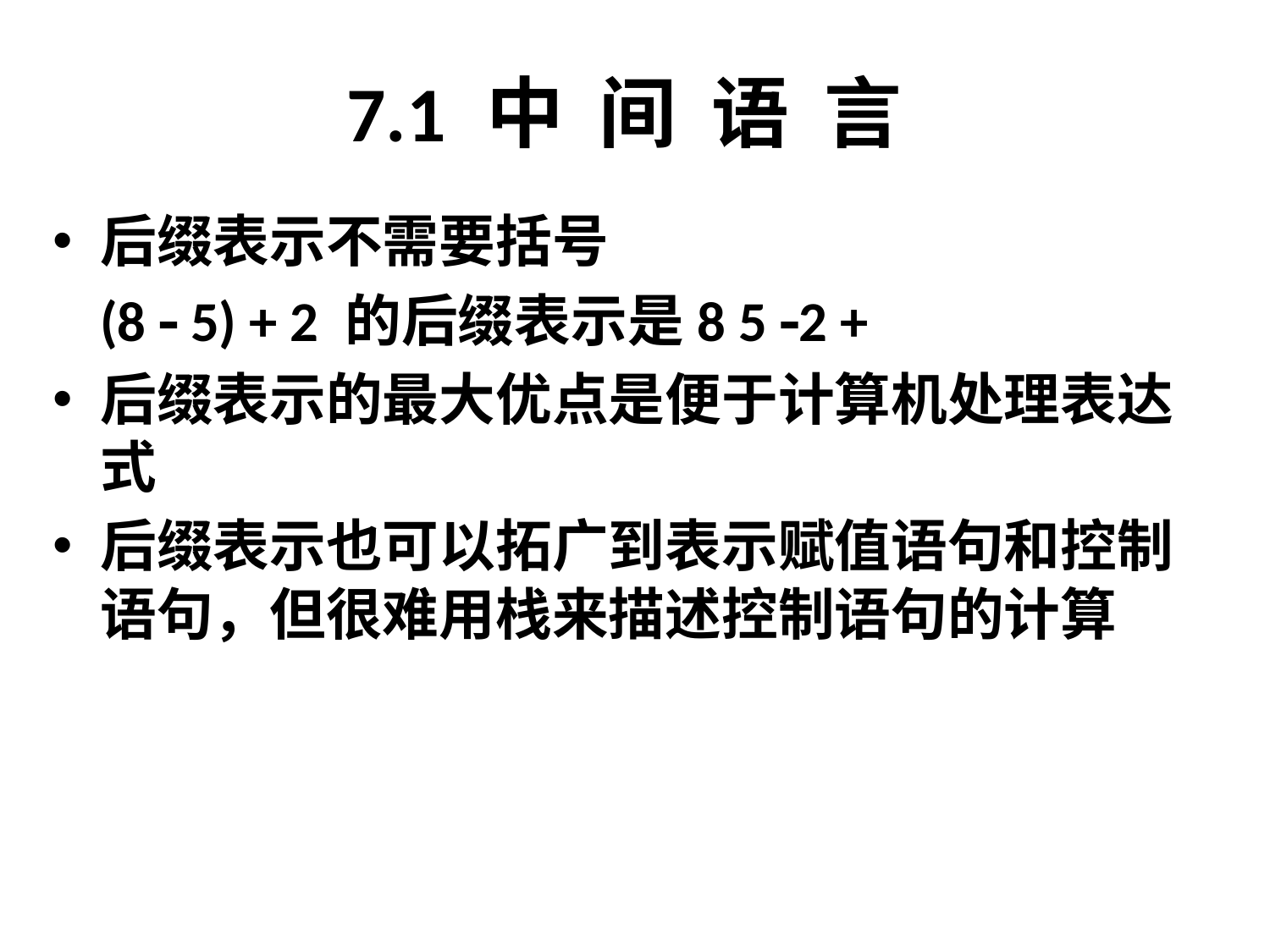

# 7.1 中  间  语  言
后缀表示不需要括号
	(8 − 5) + 2 的后缀表示是8 5 −2 +
后缀表示的最大优点是便于计算机处理表达式
后缀表示也可以拓广到表示赋值语句和控制语句，但很难用栈来描述控制语句的计算